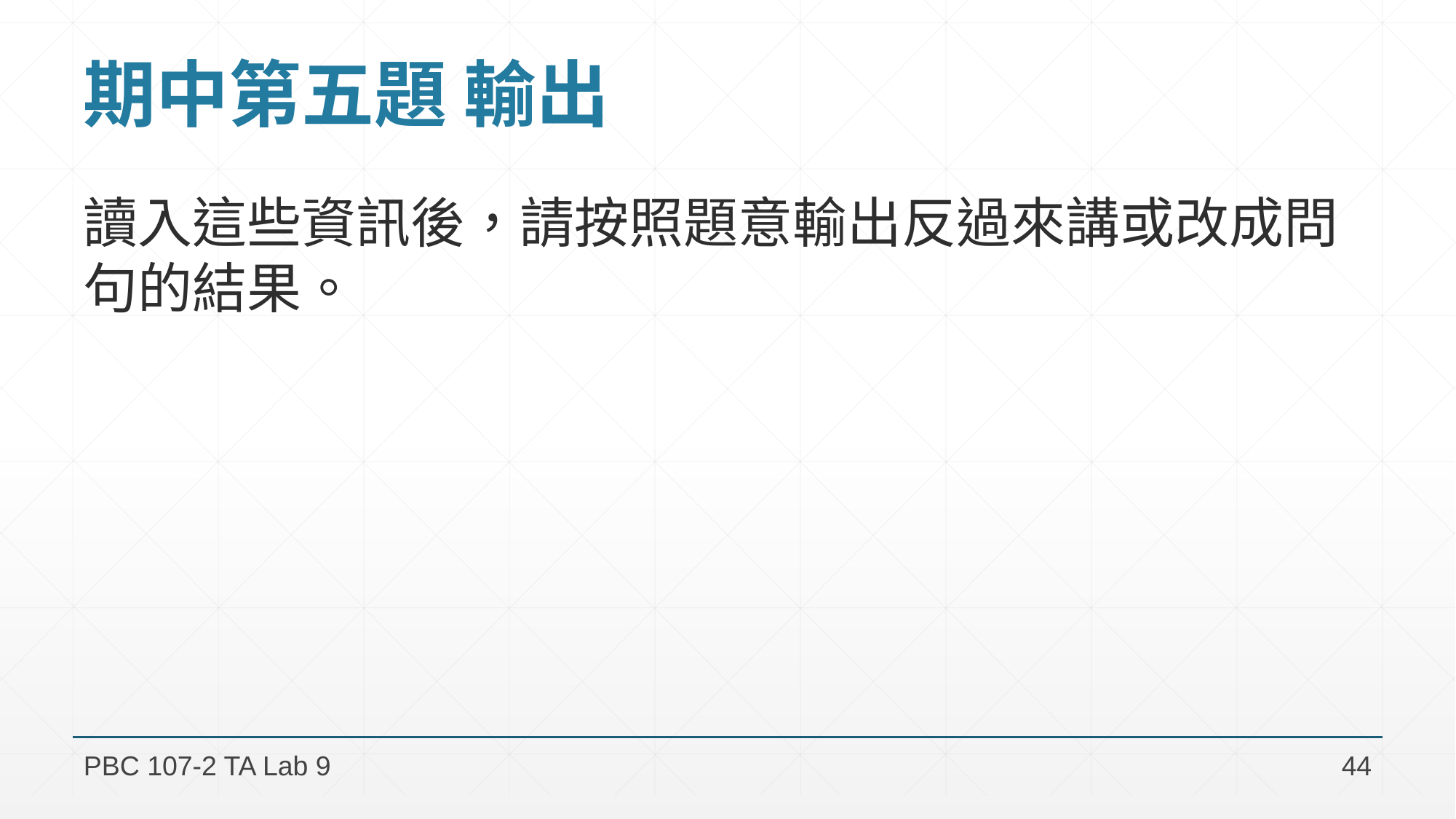

# 期中第五題 輸出
讀入這些資訊後，請按照題意輸出反過來講或改成問句的結果。
PBC 107-2 TA Lab 9
44